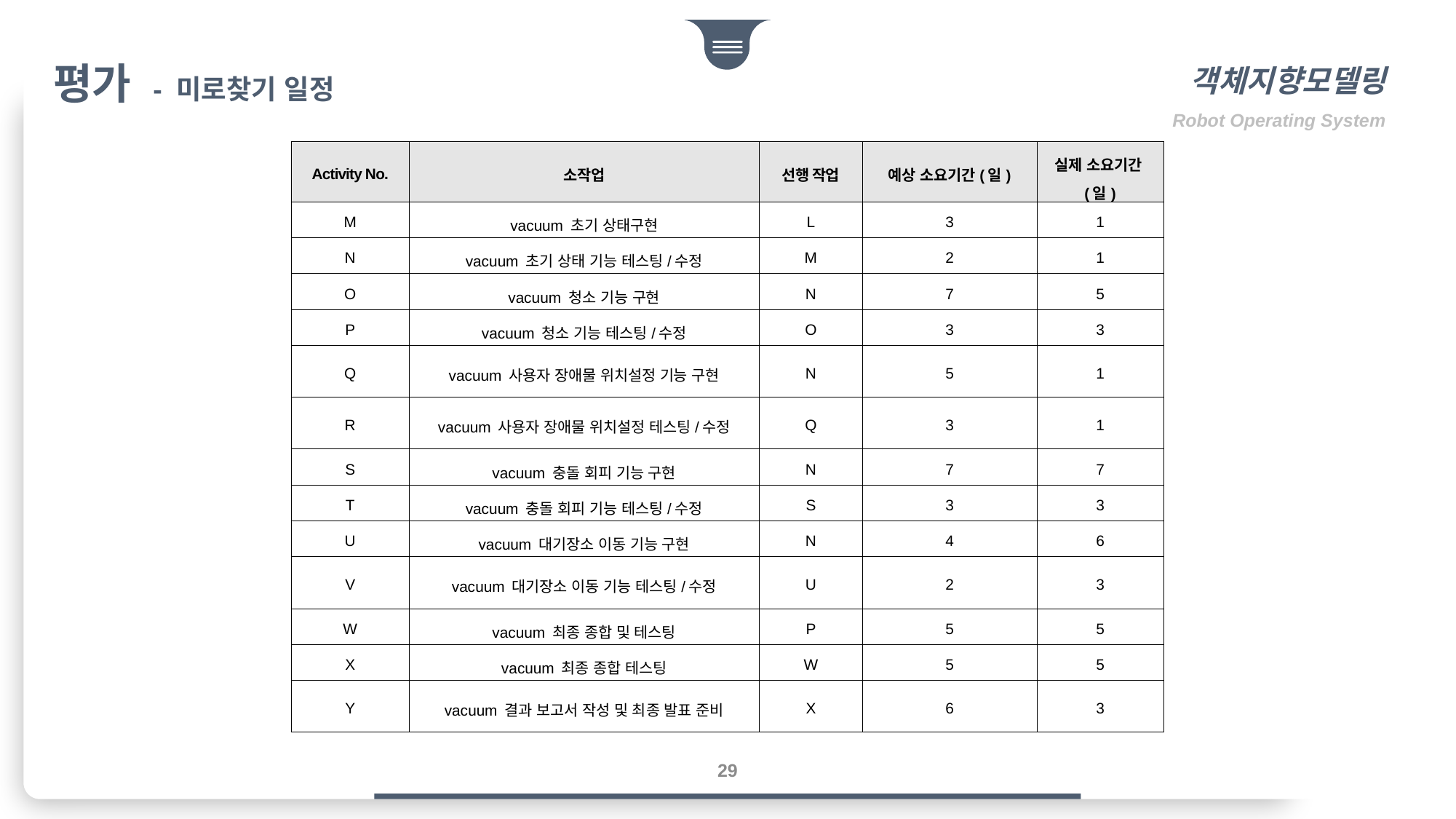

평가 - 미로찾기 일정
객체지향모델링
Robot Operating System
| Activity No. | 소작업 | 선행 작업 | 예상 소요기간(일) | 실제 소요기간(일) |
| --- | --- | --- | --- | --- |
| M | vacuum 초기 상태구현 | L | 3 | 1 |
| N | vacuum 초기 상태 기능 테스팅/수정 | M | 2 | 1 |
| O | vacuum 청소 기능 구현 | N | 7 | 5 |
| P | vacuum 청소 기능 테스팅/수정 | O | 3 | 3 |
| Q | vacuum 사용자 장애물 위치설정 기능 구현 | N | 5 | 1 |
| R | vacuum 사용자 장애물 위치설정 테스팅/수정 | Q | 3 | 1 |
| S | vacuum 충돌 회피 기능 구현 | N | 7 | 7 |
| T | vacuum 충돌 회피 기능 테스팅/수정 | S | 3 | 3 |
| U | vacuum 대기장소 이동 기능 구현 | N | 4 | 6 |
| V | vacuum 대기장소 이동 기능 테스팅/수정 | U | 2 | 3 |
| W | vacuum 최종 종합 및 테스팅 | P | 5 | 5 |
| X | vacuum 최종 종합 테스팅 | W | 5 | 5 |
| Y | vacuum 결과 보고서 작성 및 최종 발표 준비 | X | 6 | 3 |
29